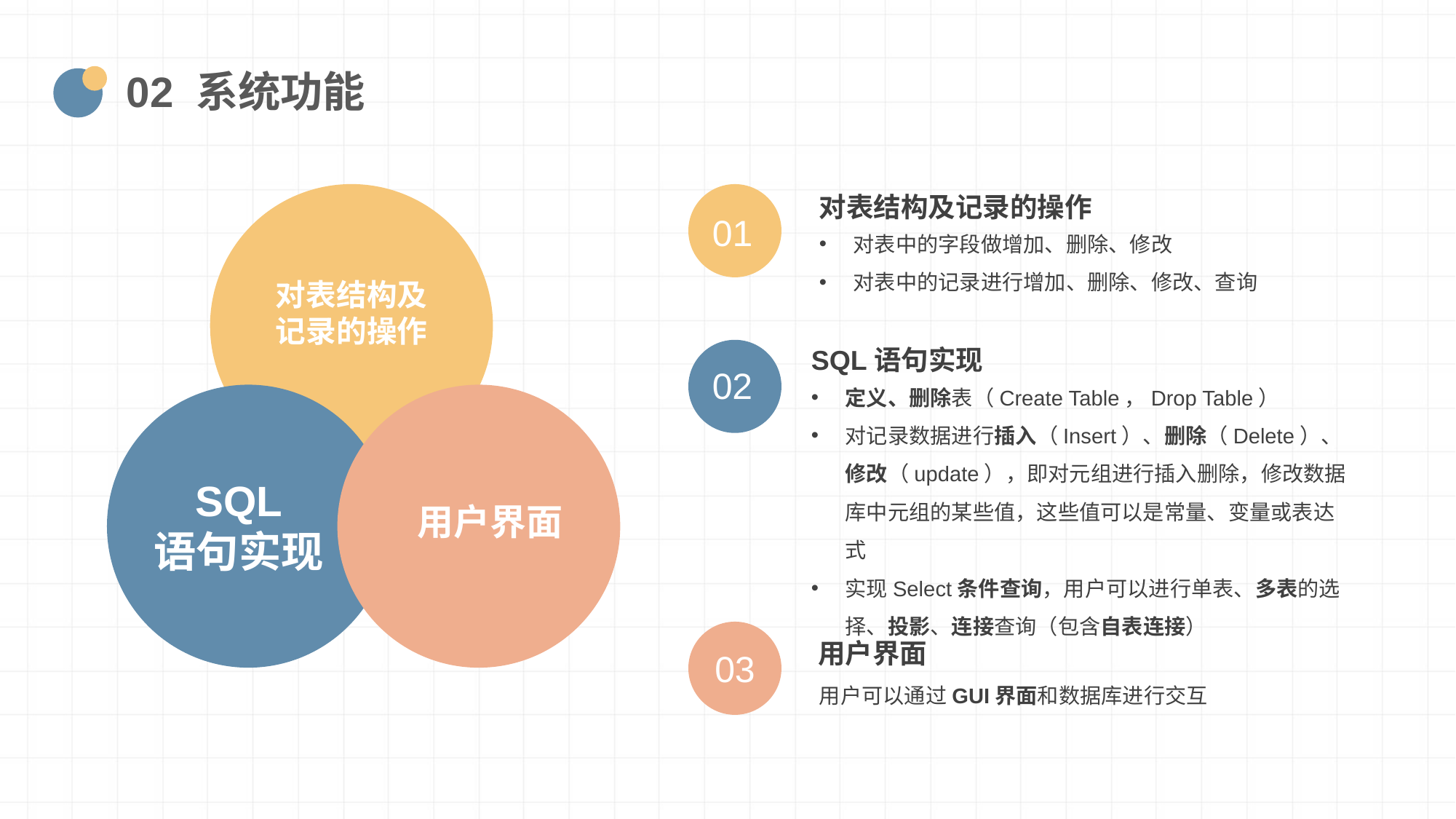

02 系统功能

对表结构及记录的操作

01
对表中的字段做增加、删除、修改
对表中的记录进行增加、删除、修改、查询
对表结构及记录的操作

SQL语句实现
02
定义、删除表（Create Table，Drop Table）
对记录数据进行插入（Insert）、删除（Delete）、修改（update），即对元组进行插入删除，修改数据库中元组的某些值，这些值可以是常量、变量或表达式
实现Select条件查询，用户可以进行单表、多表的选择、投影、连接查询（包含自表连接）

SQL
语句实现
用户界面

用户界面
03
用户可以通过GUI界面和数据库进行交互